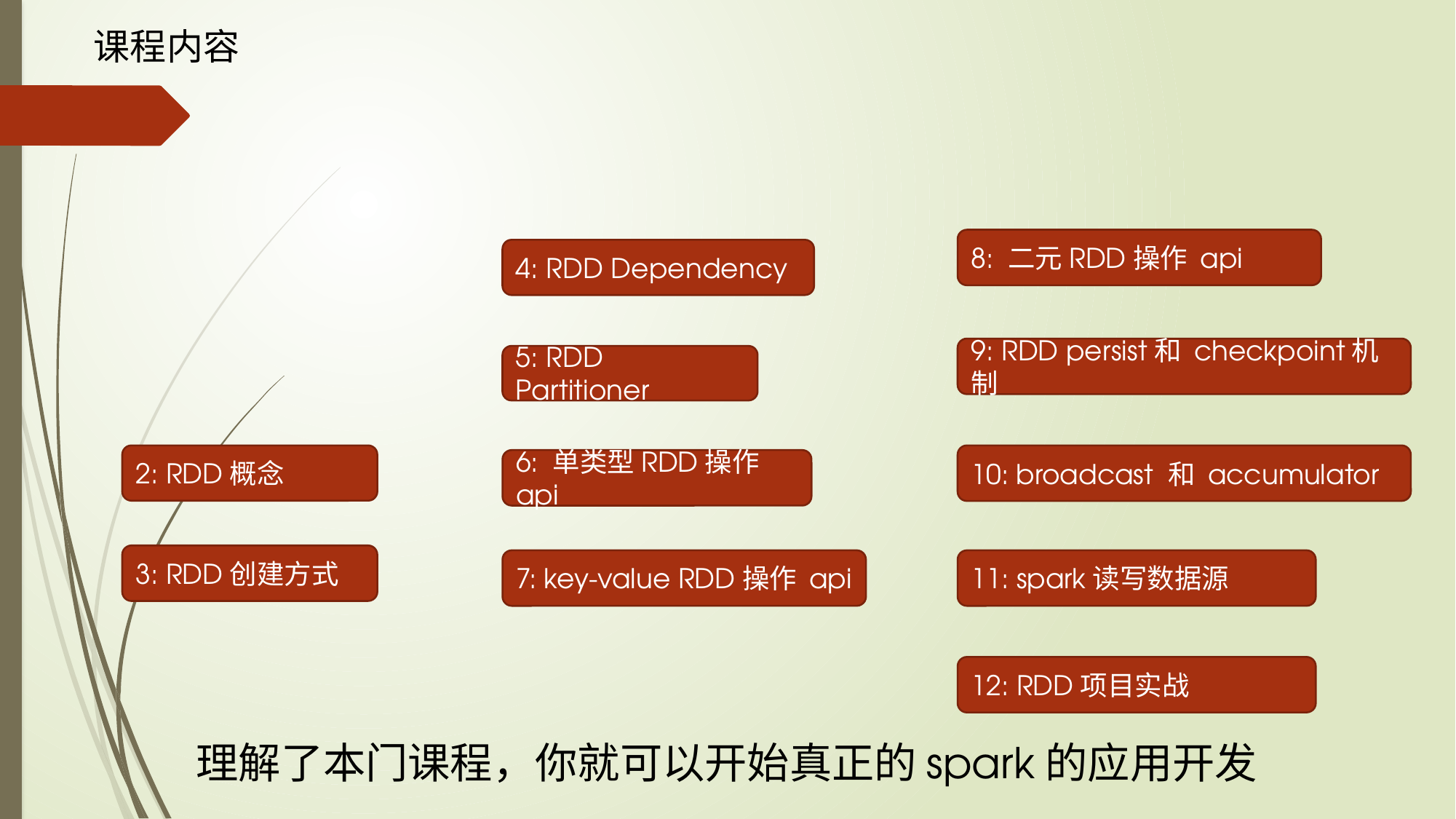

课程内容
8: 二元RDD操作 api
4: RDD Dependency
9: RDD persist和 checkpoint机制
5: RDD Partitioner
2: RDD概念
10: broadcast 和 accumulator
6: 单类型RDD操作 api
3: RDD创建方式
7: key-value RDD操作 api
11: spark读写数据源
12: RDD项目实战
理解了本门课程，你就可以开始真正的spark的应用开发